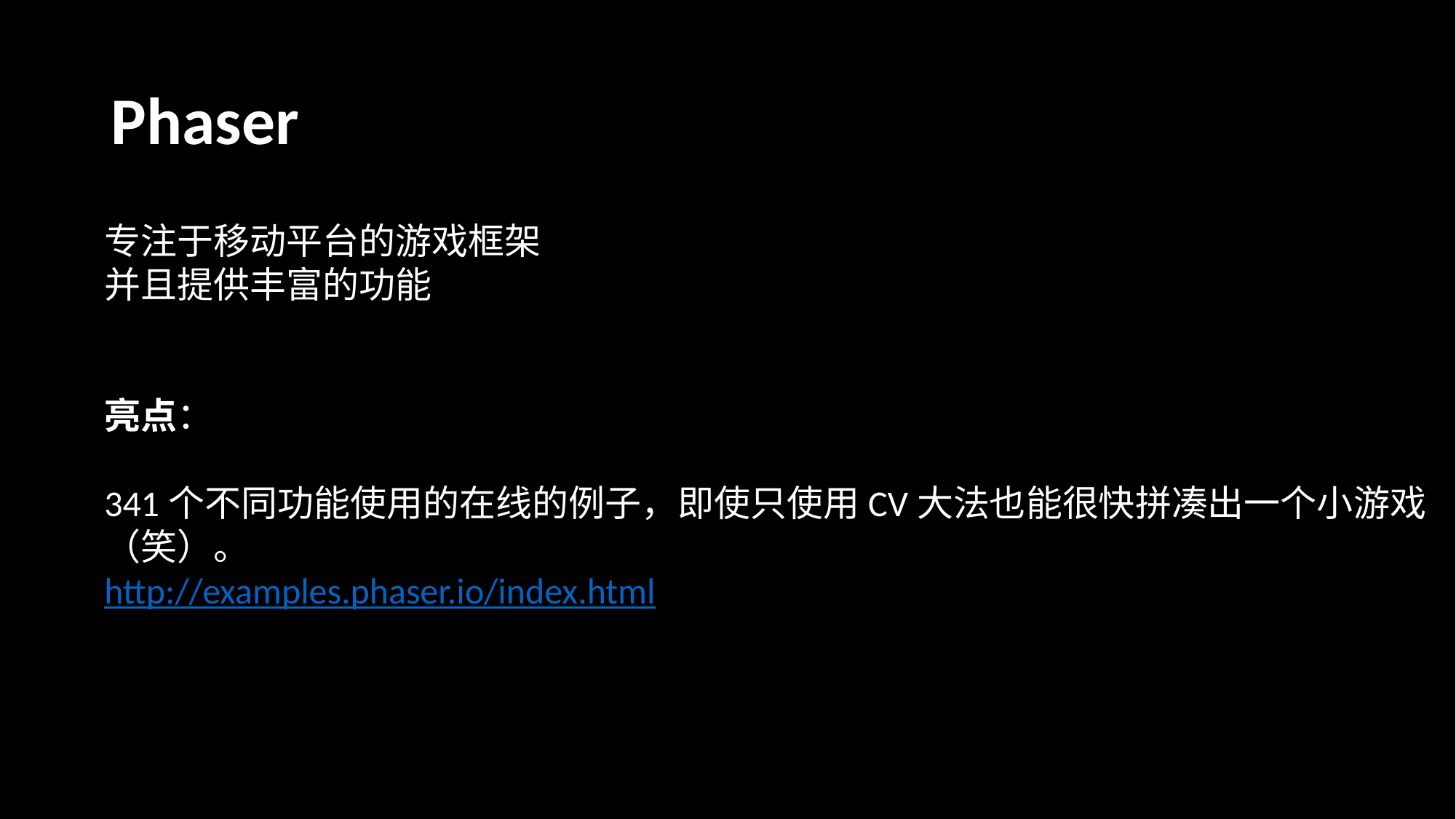

# Phaser
专注于移动平台的游戏框架
并且提供丰富的功能

亮点：

341个不同功能使用的在线的例子，即使只使用CV大法也能很快拼凑出一个小游戏
（笑）。
http://examples.phaser.io/index.html